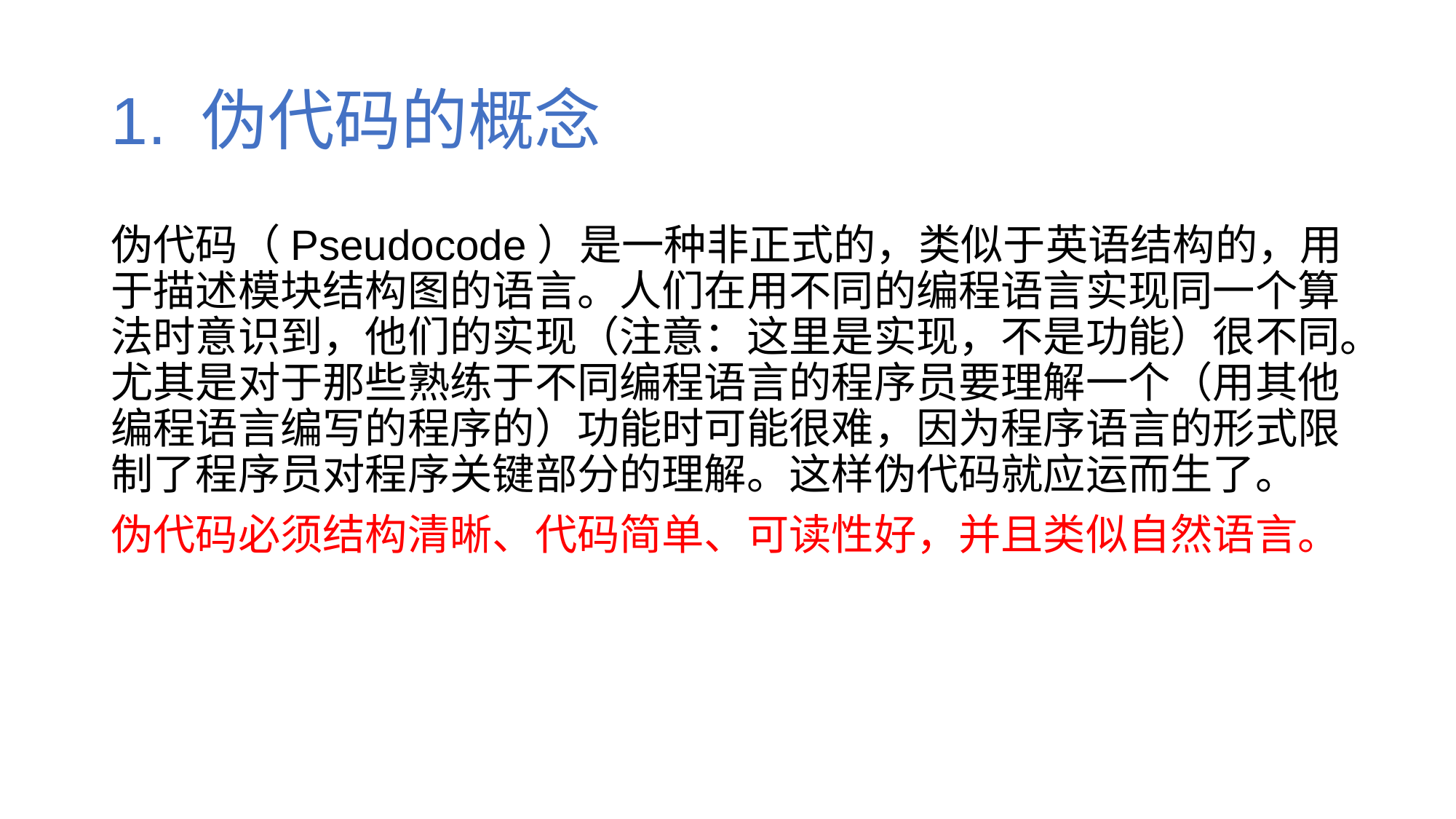

# 1. 伪代码的概念
伪代码（Pseudocode）是一种非正式的，类似于英语结构的，用于描述模块结构图的语言。人们在用不同的编程语言实现同一个算法时意识到，他们的实现（注意：这里是实现，不是功能）很不同。尤其是对于那些熟练于不同编程语言的程序员要理解一个（用其他编程语言编写的程序的）功能时可能很难，因为程序语言的形式限制了程序员对程序关键部分的理解。这样伪代码就应运而生了。
伪代码必须结构清晰、代码简单、可读性好，并且类似自然语言。